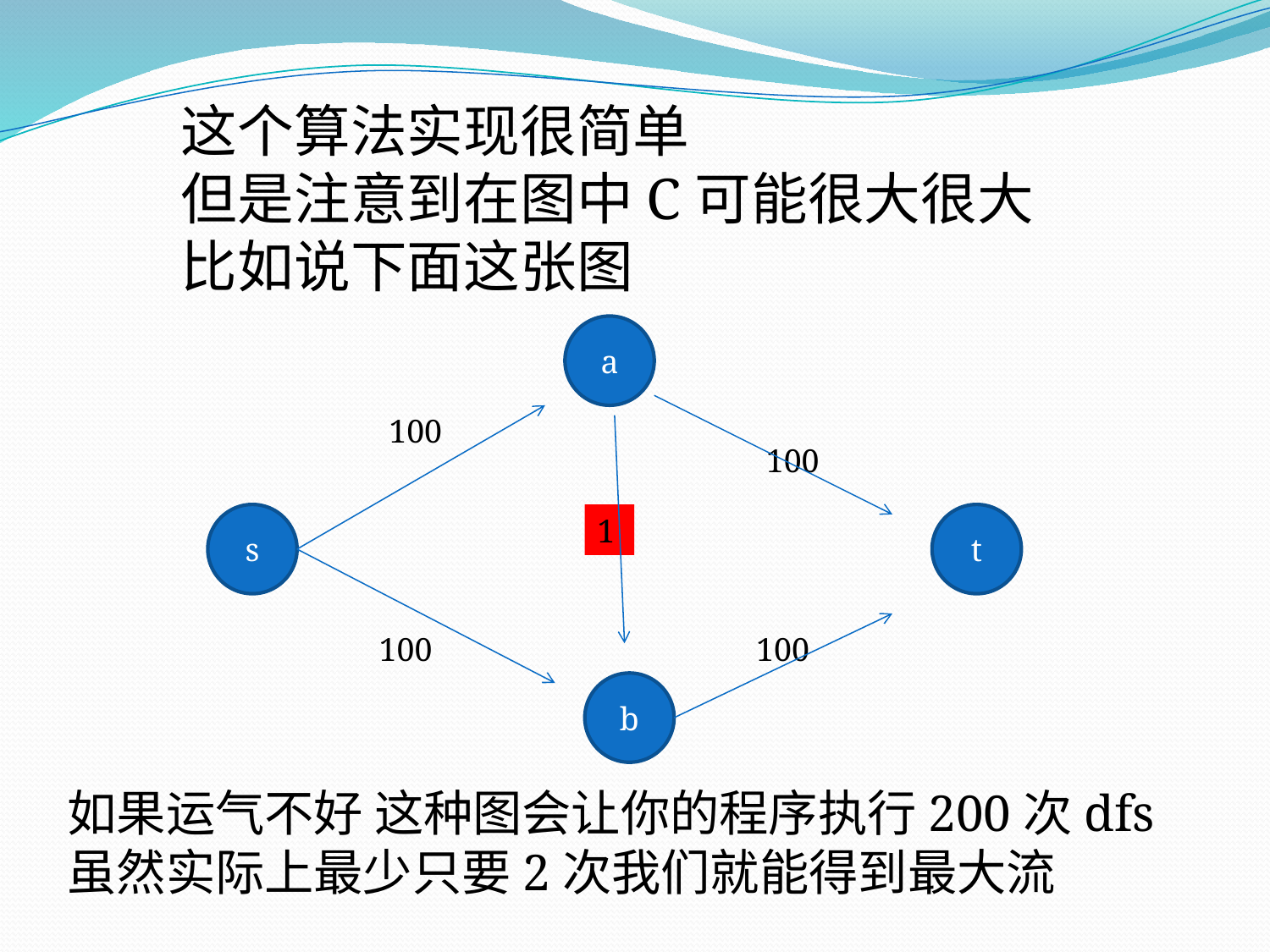

这个算法实现很简单
但是注意到在图中C可能很大很大
比如说下面这张图
a
100
100
s
1
t
100
100
b
如果运气不好 这种图会让你的程序执行200次dfs
虽然实际上最少只要2次我们就能得到最大流